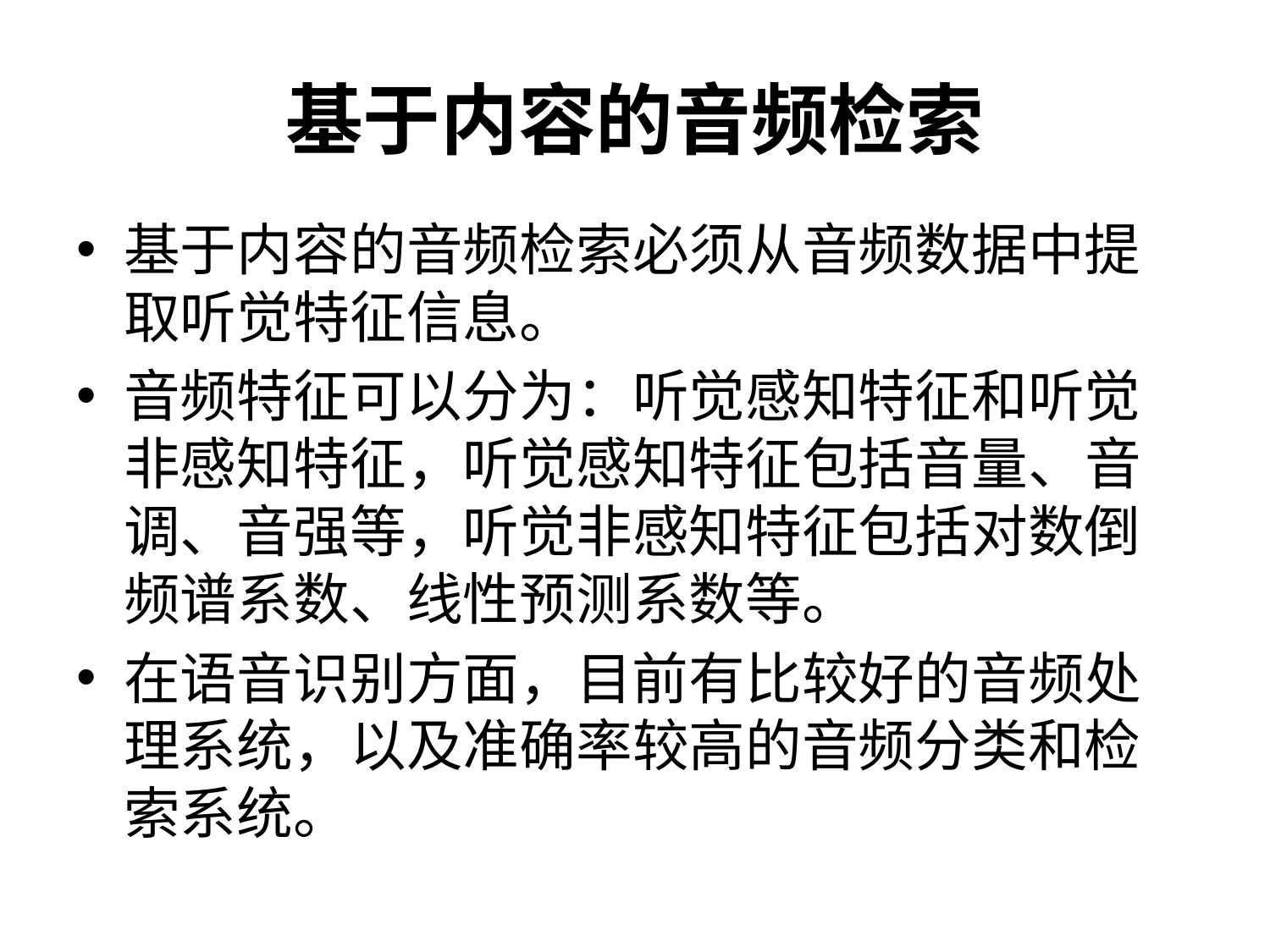

# 基于内容的音频检索
基于内容的音频检索必须从音频数据中提取听觉特征信息。
音频特征可以分为：听觉感知特征和听觉非感知特征，听觉感知特征包括音量、音调、音强等，听觉非感知特征包括对数倒频谱系数、线性预测系数等。
在语音识别方面，目前有比较好的音频处理系统，以及准确率较高的音频分类和检索系统。